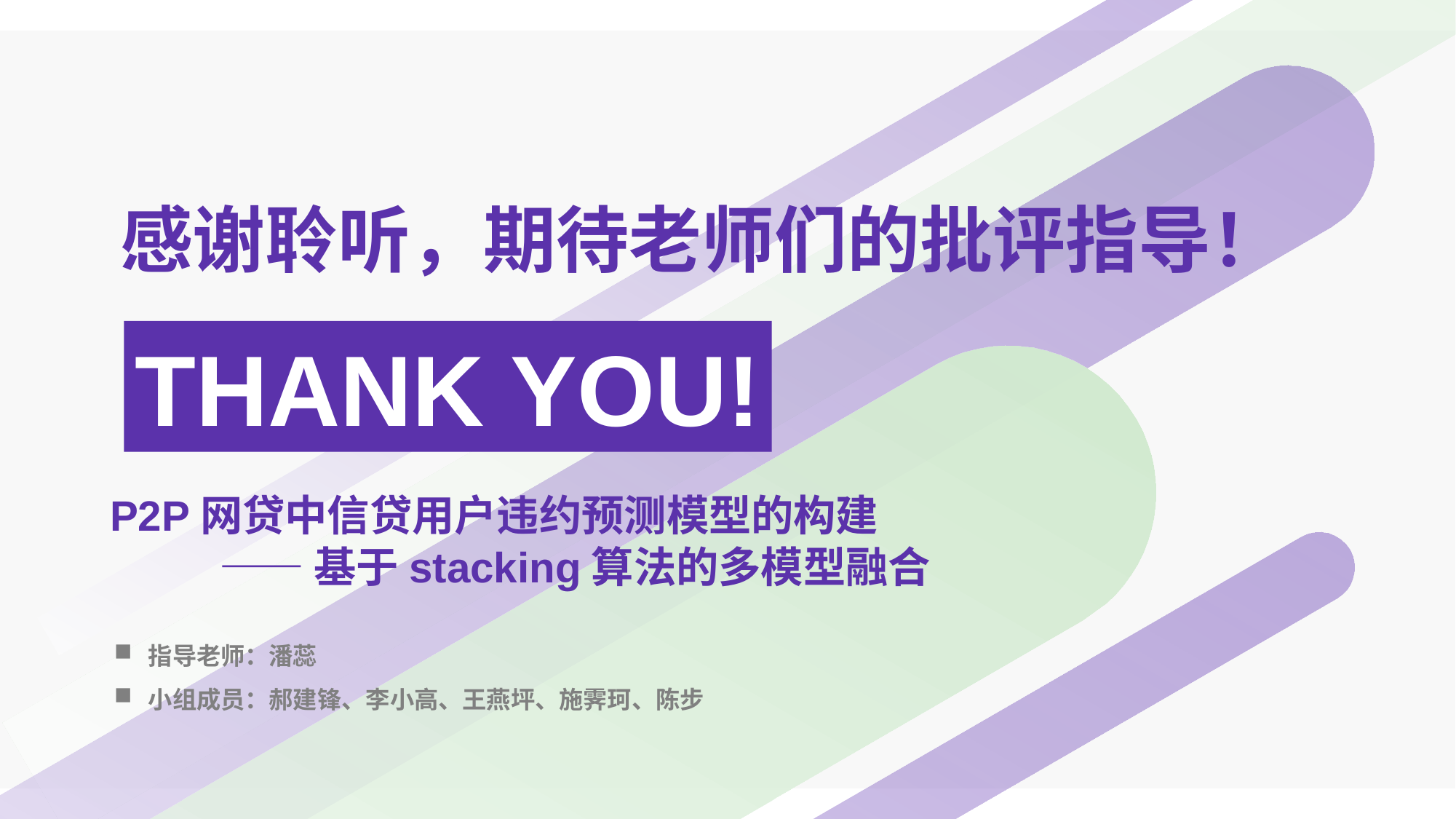

感谢聆听，期待老师们的批评指导！
THANK YOU!
P2P网贷中信贷用户违约预测模型的构建
	——基于stacking算法的多模型融合
指导老师：潘蕊
小组成员：郝建锋、李小高、王燕坪、施霁珂、陈步